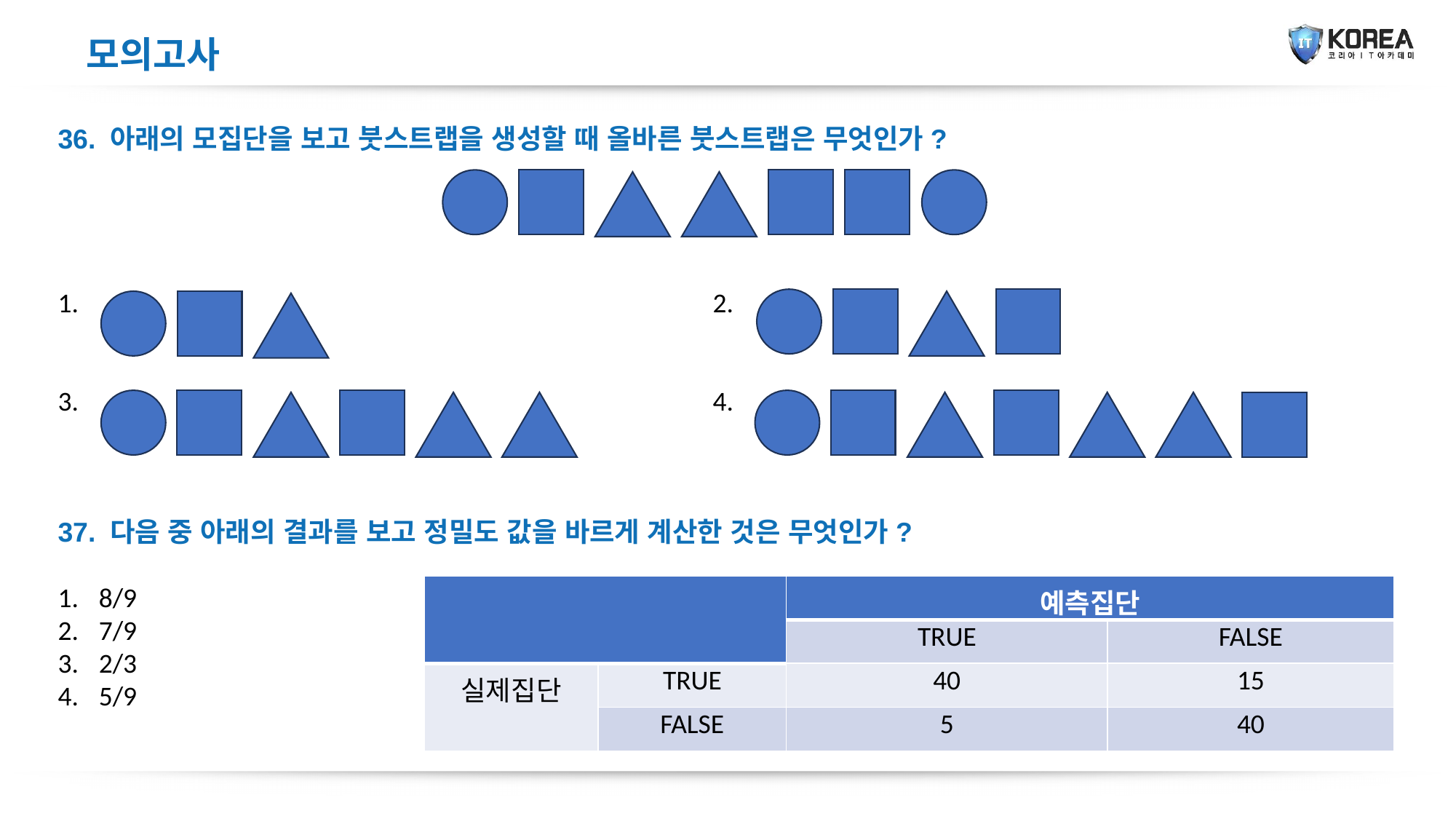

모의고사
36. 아래의 모집단을 보고 붓스트랩을 생성할 때 올바른 붓스트랩은 무엇인가?

1. 						2.

3.						4.

37. 다음 중 아래의 결과를 보고 정밀도 값을 바르게 계산한 것은 무엇인가?

8/9
7/9
2/3
5/9

|  |  | 예측집단 |  |
| --- | --- | --- | --- |
|  |  | TRUE | FALSE |
| 실제집단 | TRUE | 40 | 15 |
|  | FALSE | 5 | 40 |